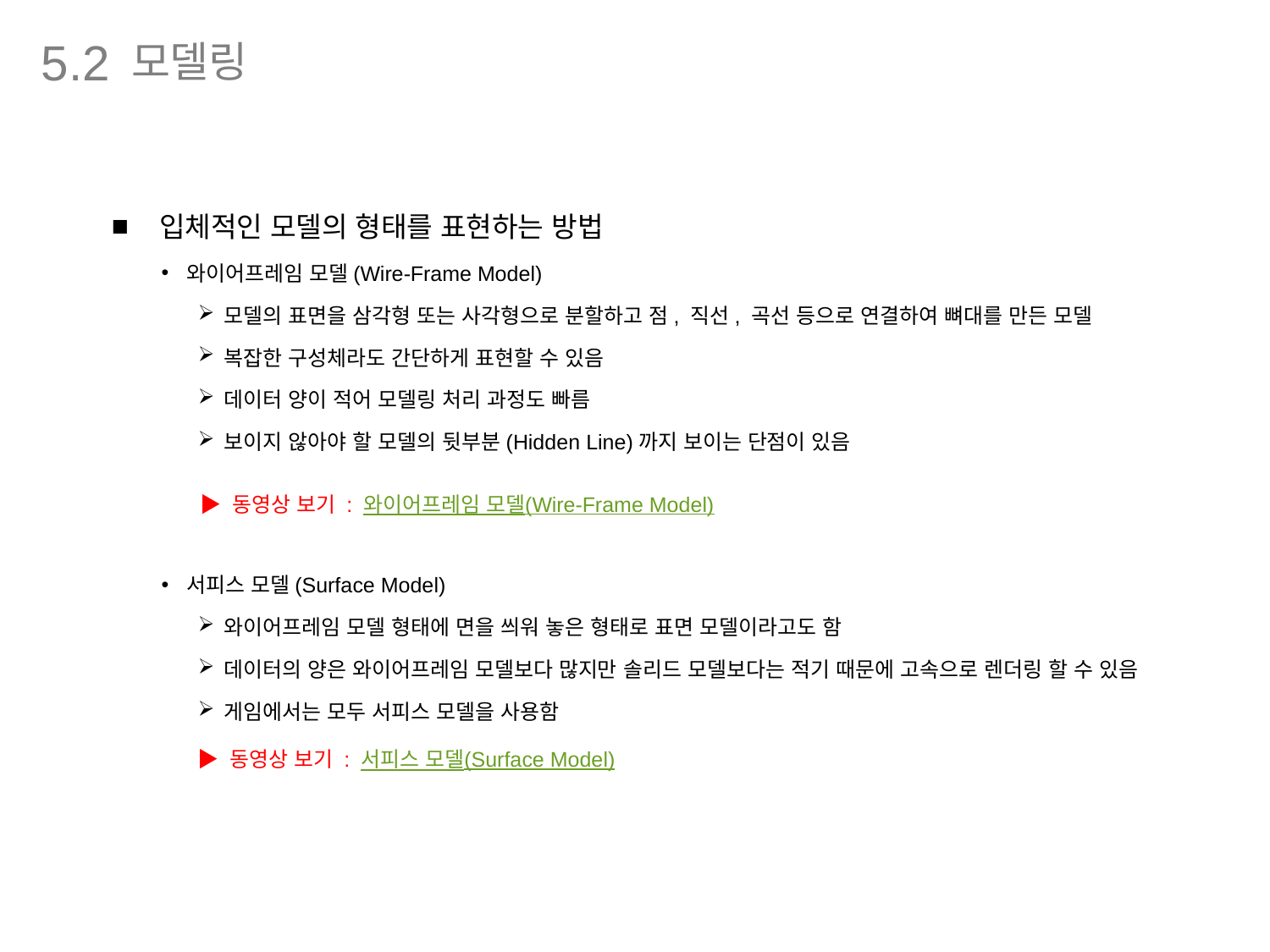

모델링
5.2
입체적인 모델의 형태를 표현하는 방법
와이어프레임 모델(Wire-Frame Model)
모델의 표면을 삼각형 또는 사각형으로 분할하고 점, 직선, 곡선 등으로 연결하여 뼈대를 만든 모델
복잡한 구성체라도 간단하게 표현할 수 있음
데이터 양이 적어 모델링 처리 과정도 빠름
보이지 않아야 할 모델의 뒷부분(Hidden Line)까지 보이는 단점이 있음

서피스 모델(Surface Model)
와이어프레임 모델 형태에 면을 씌워 놓은 형태로 표면 모델이라고도 함
데이터의 양은 와이어프레임 모델보다 많지만 솔리드 모델보다는 적기 때문에 고속으로 렌더링 할 수 있음
게임에서는 모두 서피스 모델을 사용함

▶ 동영상 보기 : 와이어프레임 모델(Wire-Frame Model)
▶ 동영상 보기 : 서피스 모델(Surface Model)